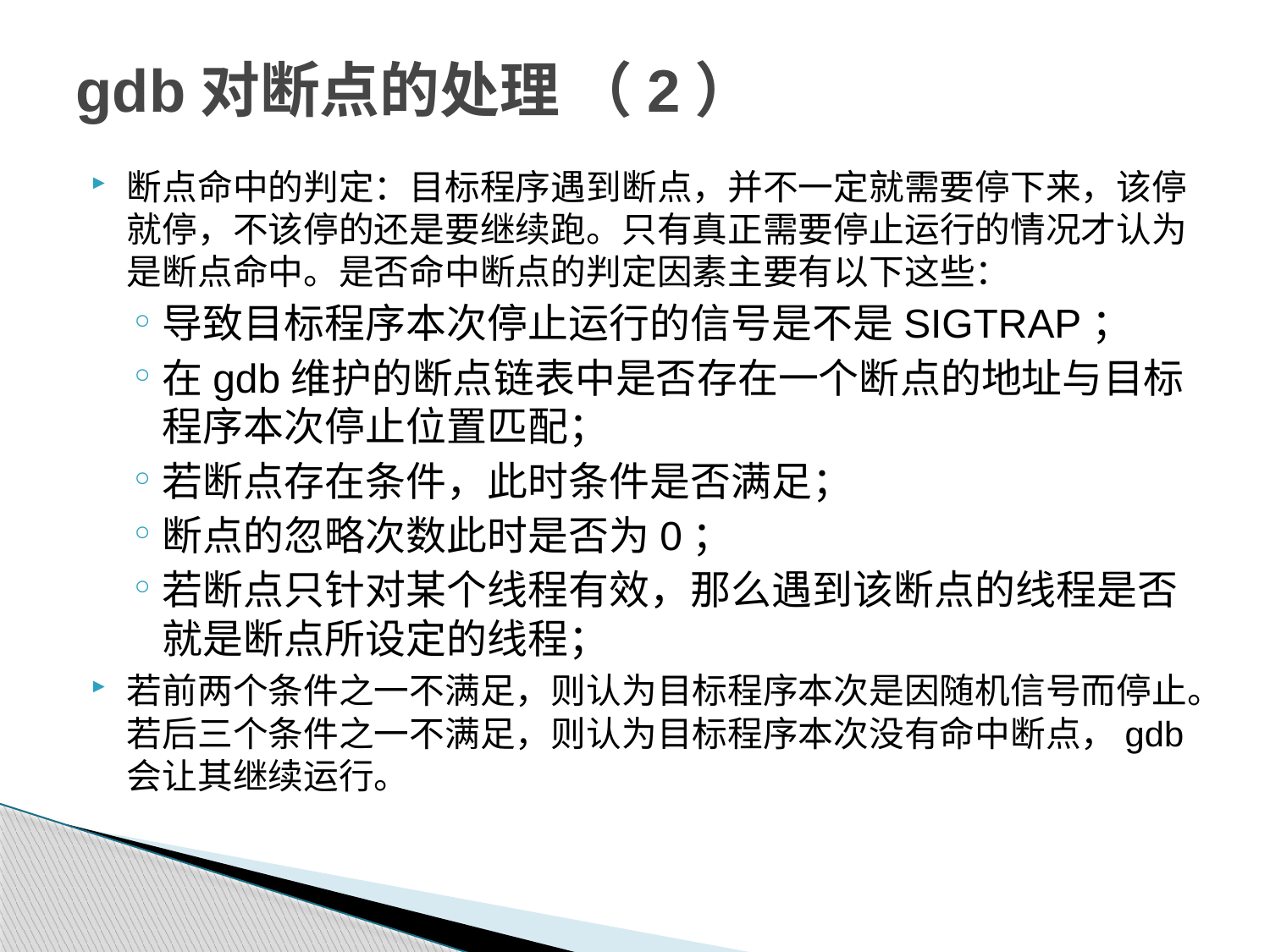

# gdb对断点的处理 （2）
断点命中的判定：目标程序遇到断点，并不一定就需要停下来，该停就停，不该停的还是要继续跑。只有真正需要停止运行的情况才认为是断点命中。是否命中断点的判定因素主要有以下这些：
导致目标程序本次停止运行的信号是不是SIGTRAP；
在gdb维护的断点链表中是否存在一个断点的地址与目标程序本次停止位置匹配；
若断点存在条件，此时条件是否满足；
断点的忽略次数此时是否为0；
若断点只针对某个线程有效，那么遇到该断点的线程是否就是断点所设定的线程；
若前两个条件之一不满足，则认为目标程序本次是因随机信号而停止。若后三个条件之一不满足，则认为目标程序本次没有命中断点，gdb会让其继续运行。